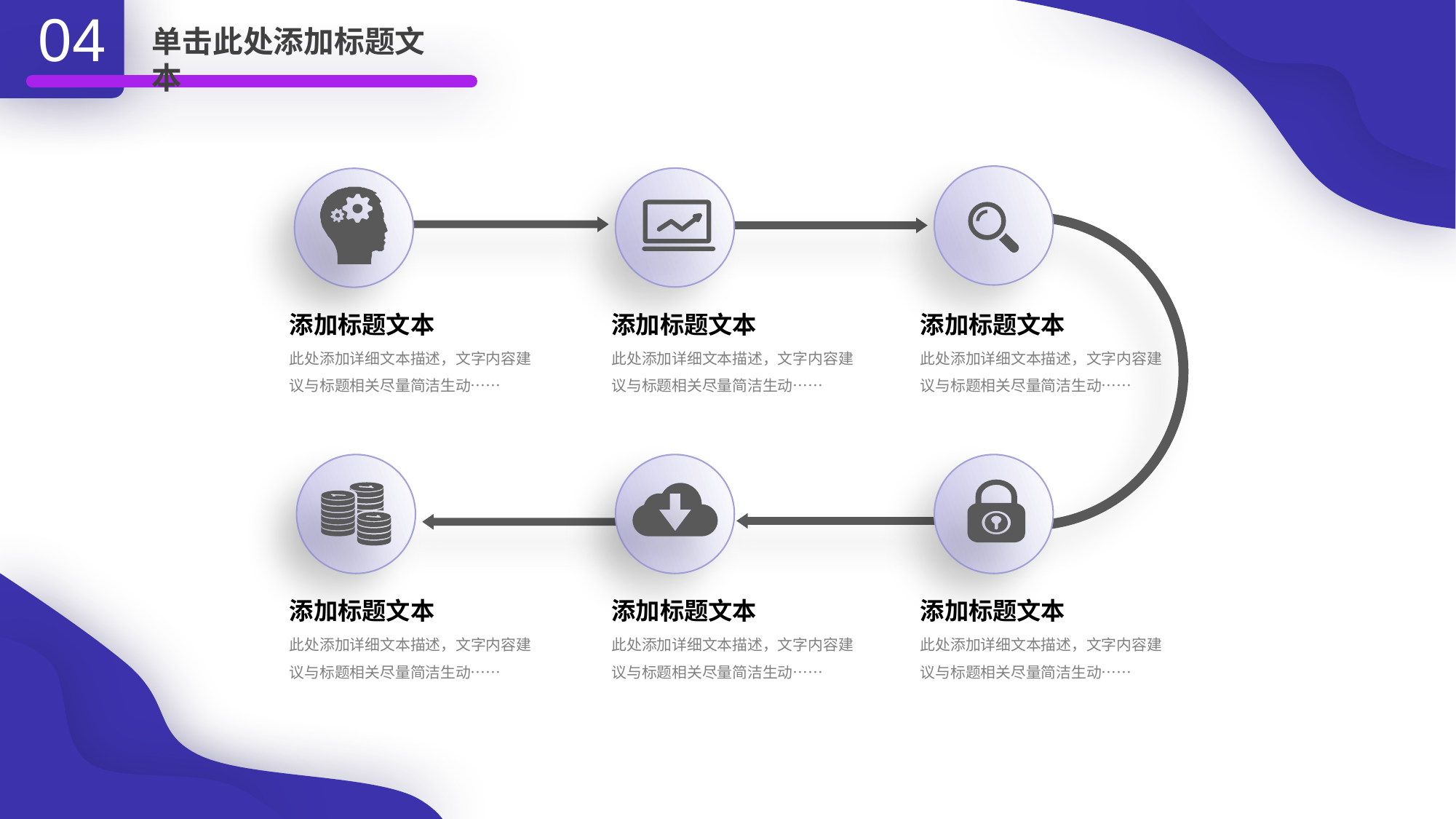

04
单击此处添加标题文本

添加标题文本
此处添加详细文本描述，文字内容建议与标题相关尽量简洁生动……
添加标题文本
此处添加详细文本描述，文字内容建议与标题相关尽量简洁生动……
添加标题文本
此处添加详细文本描述，文字内容建议与标题相关尽量简洁生动……

添加标题文本
此处添加详细文本描述，文字内容建议与标题相关尽量简洁生动……
添加标题文本
此处添加详细文本描述，文字内容建议与标题相关尽量简洁生动……
添加标题文本
此处添加详细文本描述，文字内容建议与标题相关尽量简洁生动……